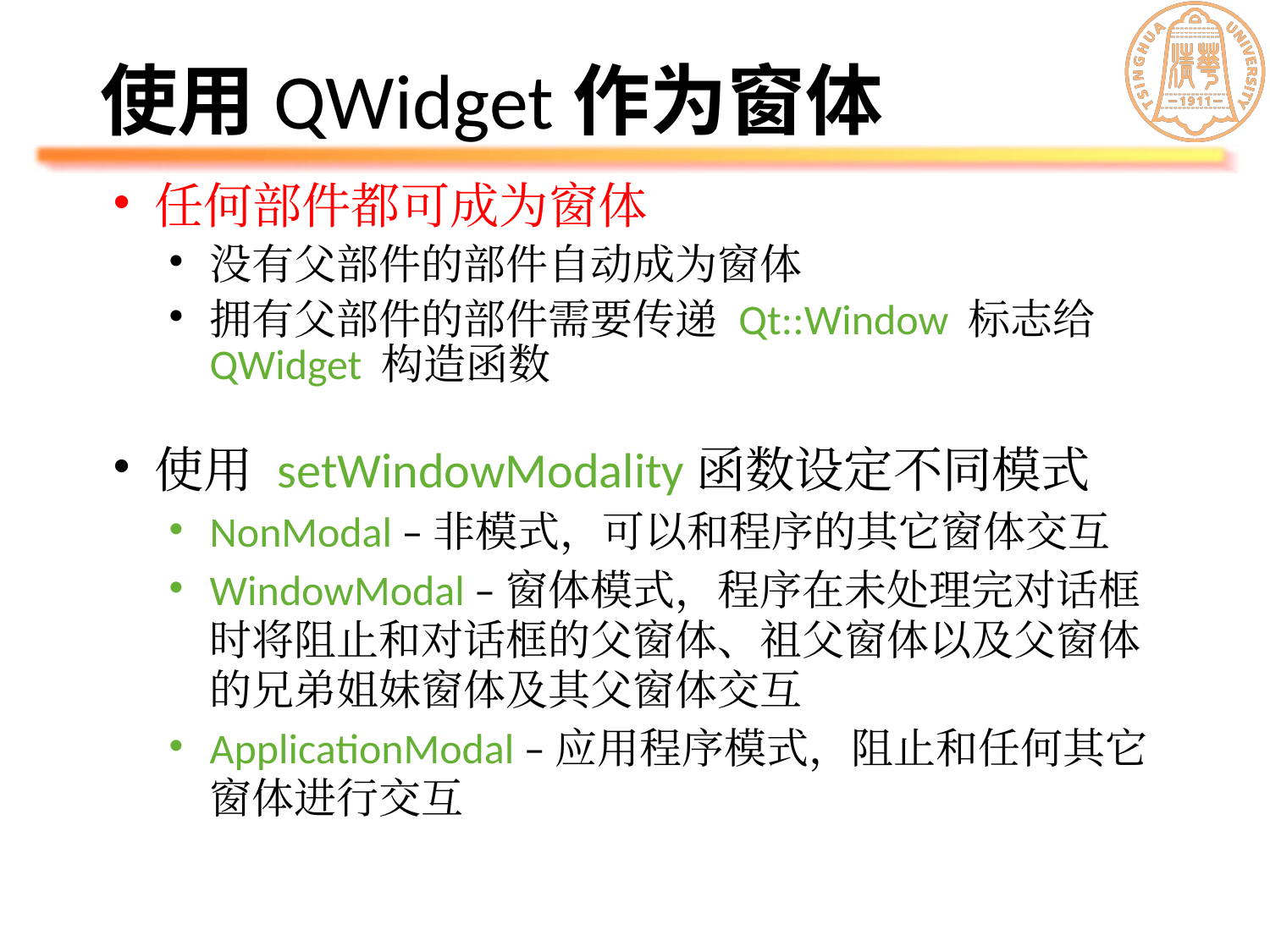

# 使用QWidget作为窗体
任何部件都可成为窗体
没有父部件的部件自动成为窗体
拥有父部件的部件需要传递 Qt::Window 标志给 QWidget 构造函数

使用 setWindowModality函数设定不同模式
NonModal –非模式，可以和程序的其它窗体交互
WindowModal –窗体模式，程序在未处理完对话框时将阻止和对话框的父窗体、祖父窗体以及父窗体的兄弟姐妹窗体及其父窗体交互
ApplicationModal –应用程序模式，阻止和任何其它窗体进行交互